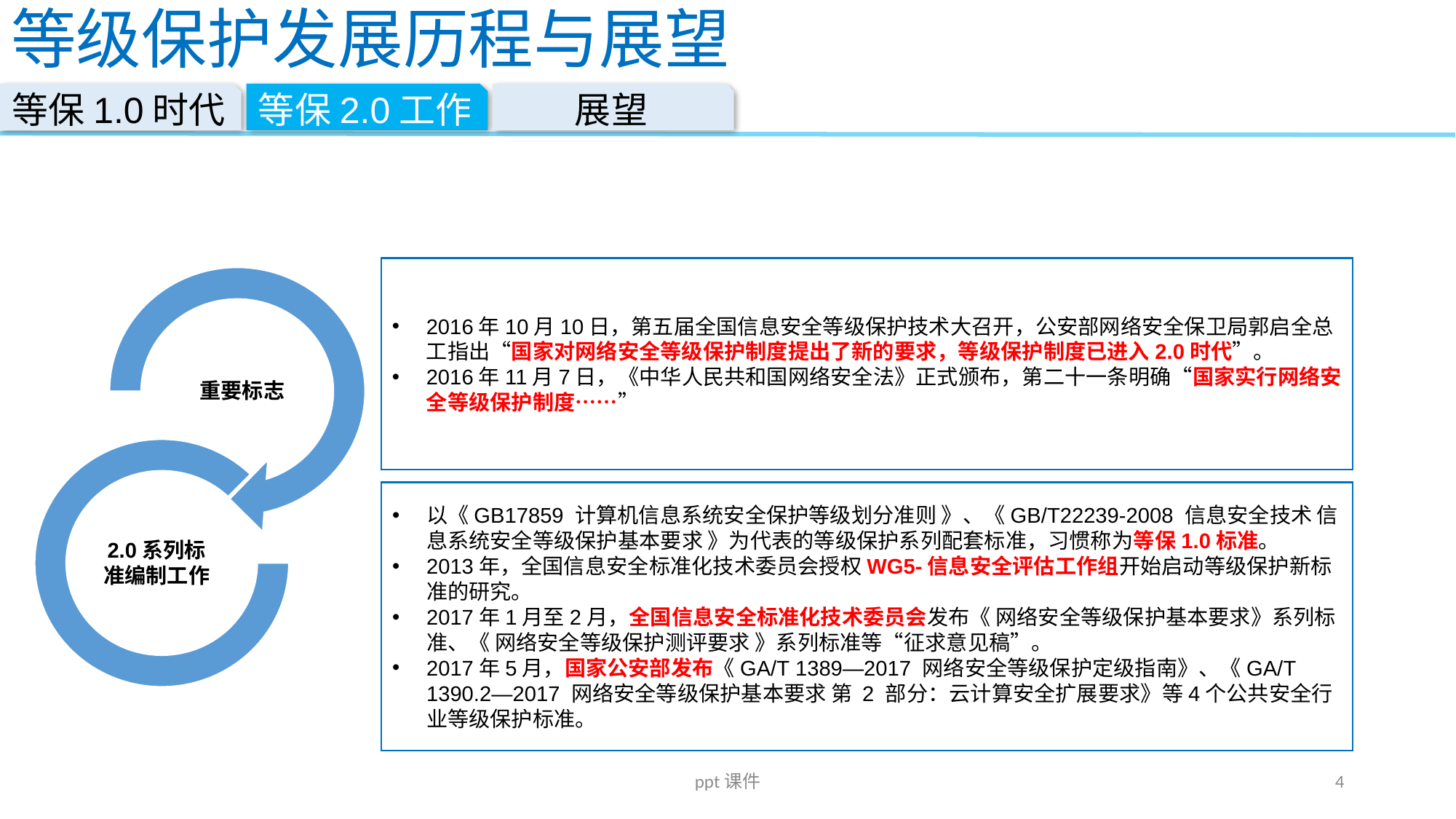

# 等级保护发展历程与展望
等保1.0时代
等保2.0工作
展望
 重要标志
2.0系列标准编制工作
2016年10月10日，第五届全国信息安全等级保护技术大召开，公安部网络安全保卫局郭启全总工指出“国家对网络安全等级保护制度提出了新的要求，等级保护制度已进入2.0时代”。
2016年11月7日，《中华人民共和国网络安全法》正式颁布，第二十一条明确“国家实行网络安全等级保护制度……”
以《GB17859 计算机信息系统安全保护等级划分准则 》、《GB/T22239-2008 信息安全技术 信息系统安全等级保护基本要求 》为代表的等级保护系列配套标准，习惯称为等保1.0标准。
2013年，全国信息安全标准化技术委员会授权WG5-信息安全评估工作组开始启动等级保护新标准的研究。
2017年1月至2月，全国信息安全标准化技术委员会发布《 网络安全等级保护基本要求》系列标准、《 网络安全等级保护测评要求 》系列标准等“征求意见稿”。
2017年5月，国家公安部发布《GA/T 1389—2017 网络安全等级保护定级指南》、《GA/T 1390.2—2017 网络安全等级保护基本要求 第 2 部分：云计算安全扩展要求》等4个公共安全行业等级保护标准。
ppt课件
4